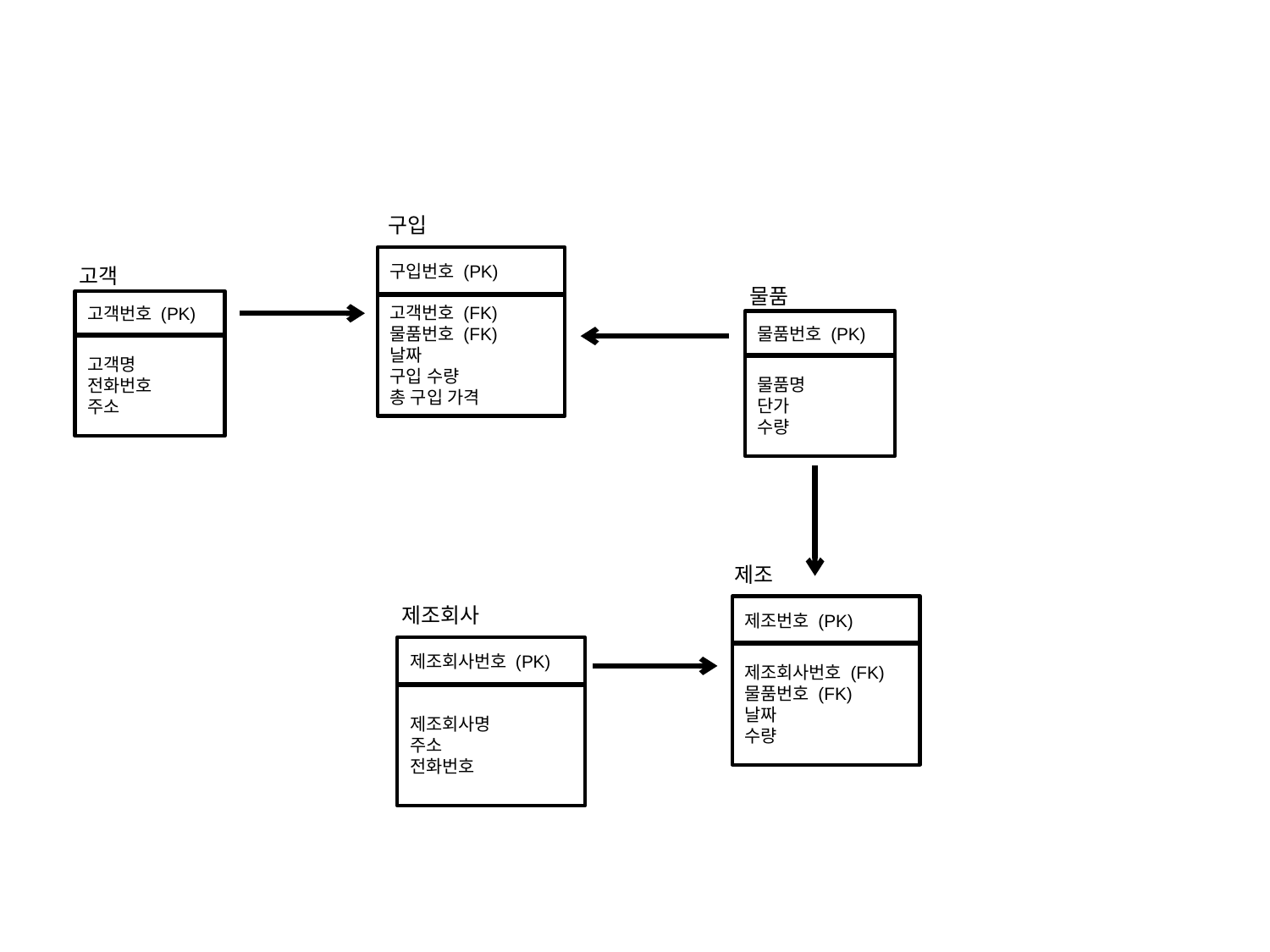

구입
구입번호 (PK)
고객번호 (FK)
물품번호 (FK)
날짜
구입 수량
총 구입 가격
고객
고객번호 (PK)
고객명
전화번호
주소
물품
물품번호 (PK)
물품명
단가
수량
제조
제조번호 (PK)
제조회사번호 (FK)
물품번호 (FK)
날짜
수량
제조회사
제조회사번호 (PK)
제조회사명
주소
전화번호